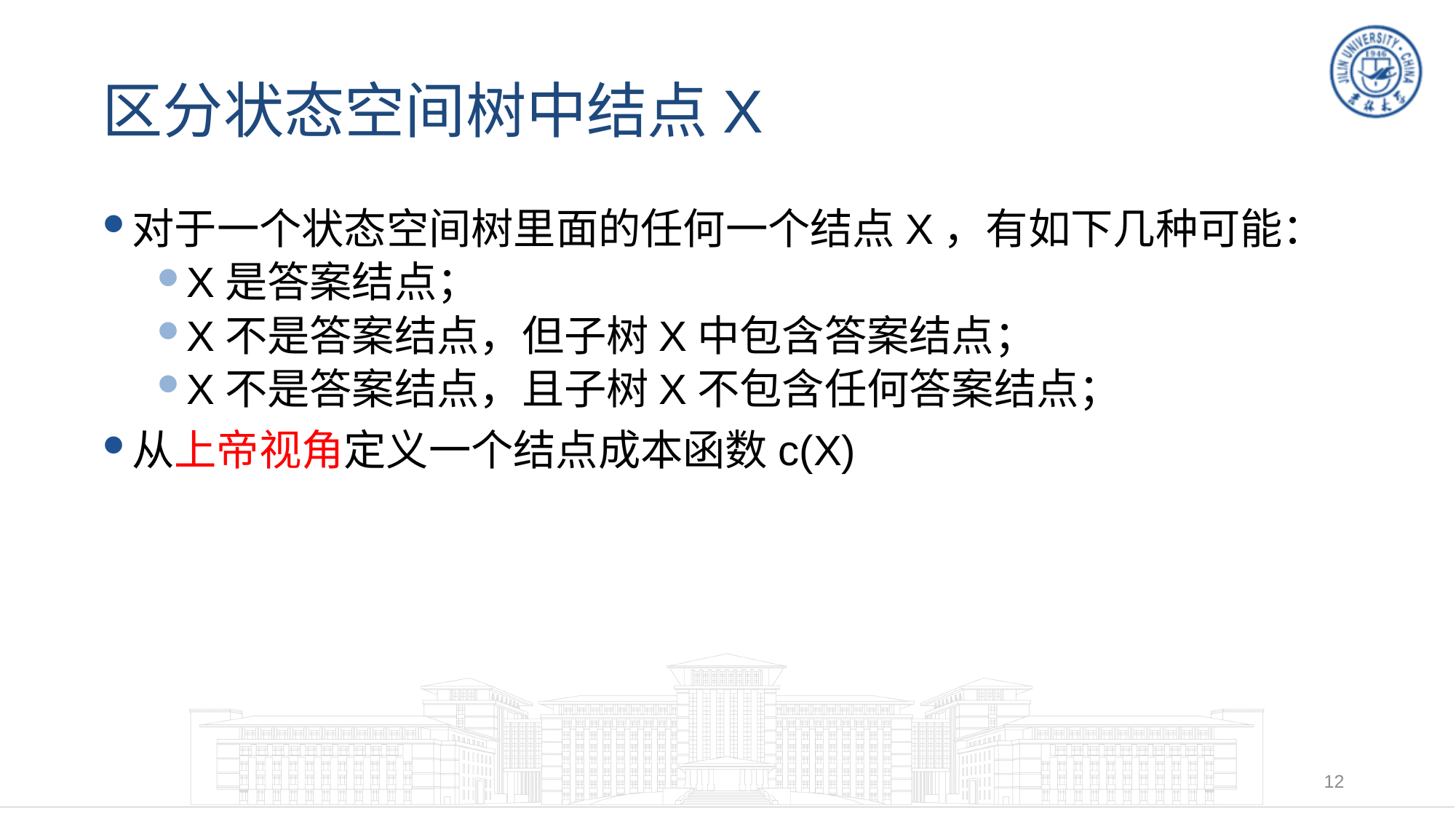

# 区分状态空间树中结点X
对于一个状态空间树里面的任何一个结点X，有如下几种可能：
X是答案结点；
X不是答案结点，但子树X中包含答案结点；
X不是答案结点，且子树X不包含任何答案结点；
从上帝视角定义一个结点成本函数c(X)
12